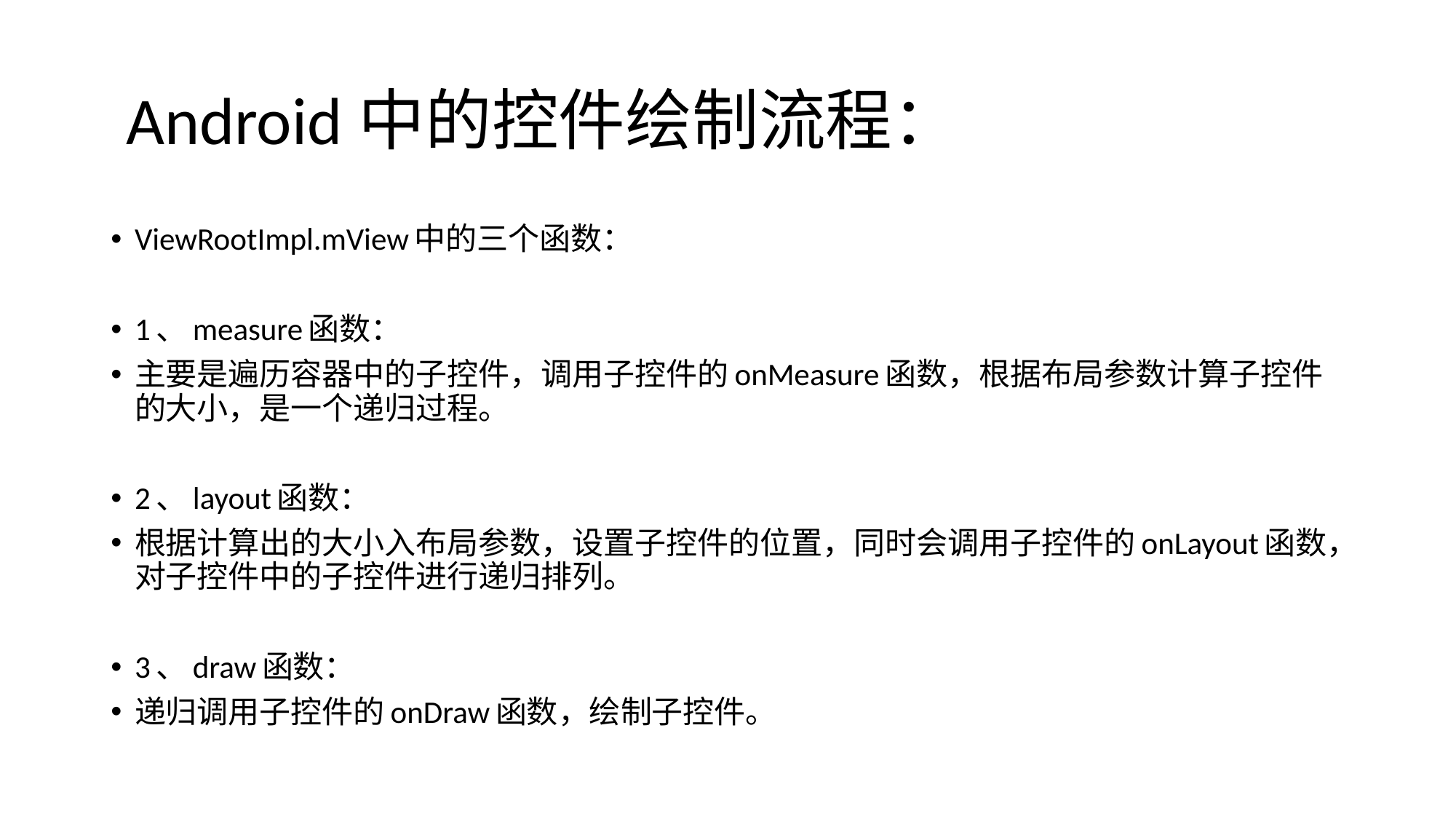

# Android中的控件绘制流程：
ViewRootImpl.mView中的三个函数：

1、measure函数：
主要是遍历容器中的子控件，调用子控件的onMeasure函数，根据布局参数计算子控件的大小，是一个递归过程。

2、layout函数：
根据计算出的大小入布局参数，设置子控件的位置，同时会调用子控件的onLayout函数，对子控件中的子控件进行递归排列。

3、draw函数：
递归调用子控件的onDraw函数，绘制子控件。